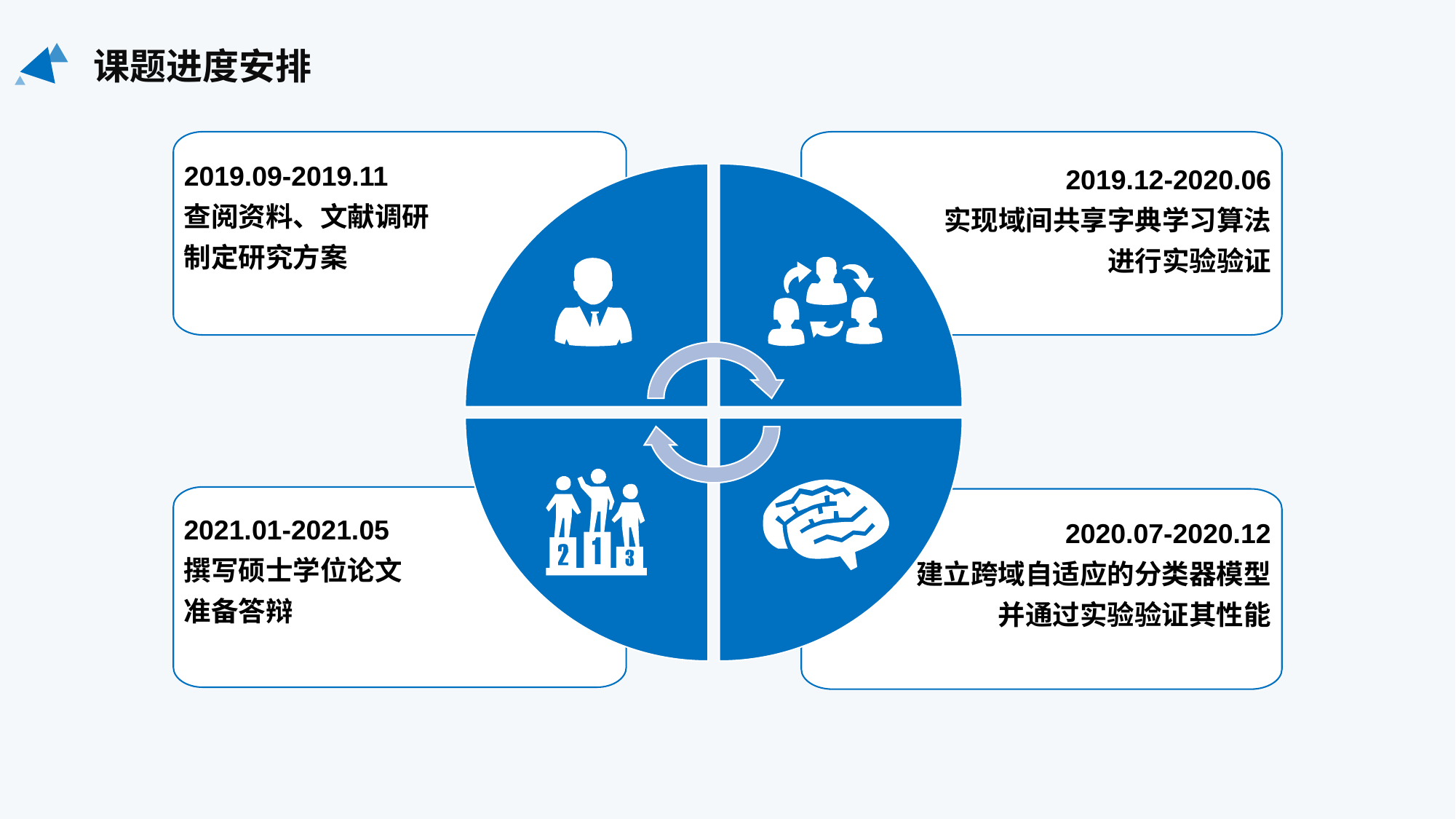

课题进度安排

2019.09-2019.11
查阅资料、文献调研
制定研究方案

2019.12-2020.06
实现域间共享字典学习算法
进行实验验证

2021.01-2021.05
撰写硕士学位论文
准备答辩
2020.07-2020.12
建立跨域自适应的分类器模型
并通过实验验证其性能